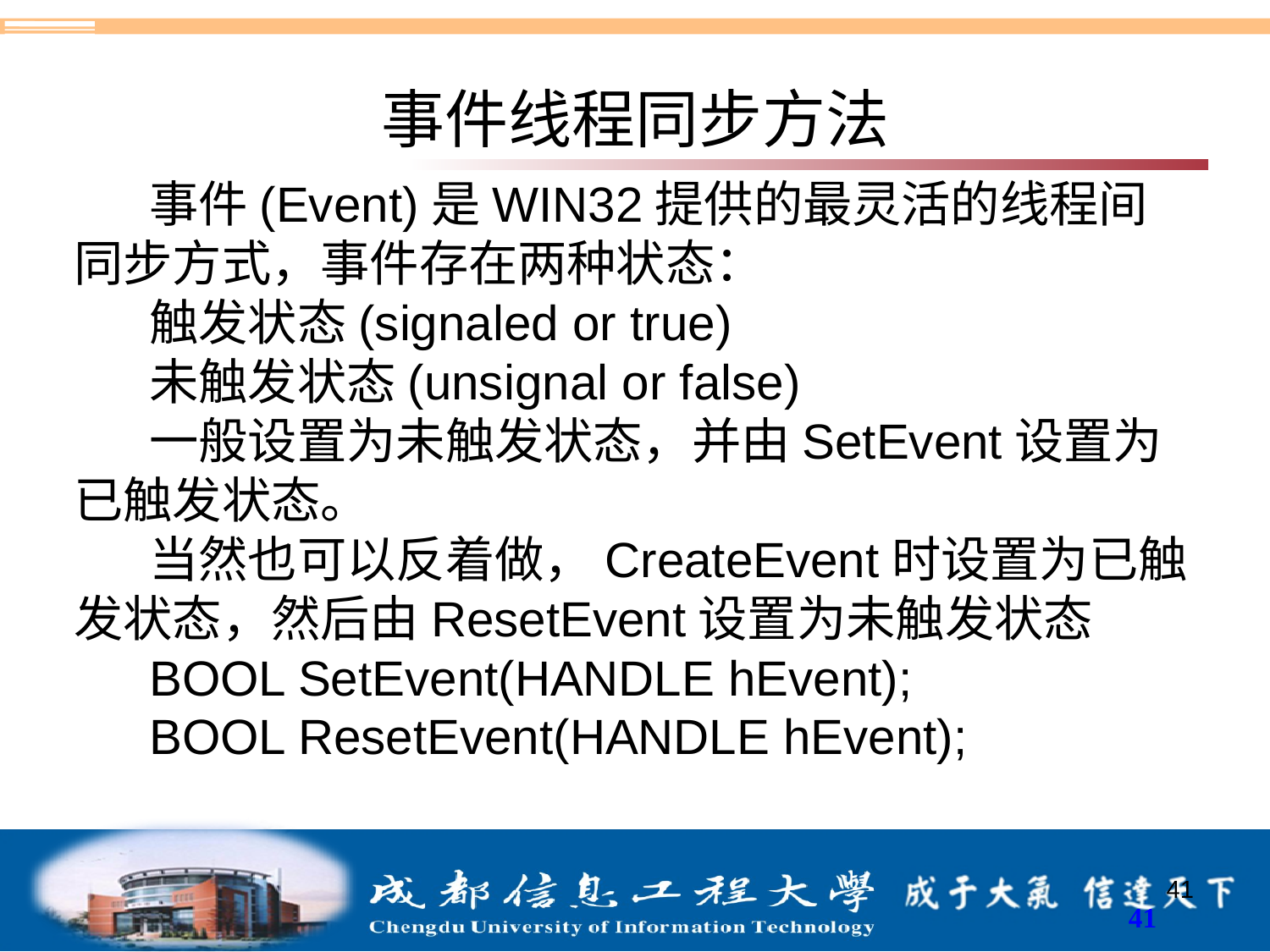

# 事件线程同步方法
事件(Event)是WIN32提供的最灵活的线程间同步方式，事件存在两种状态：
触发状态(signaled or true)
未触发状态(unsignal or false)
一般设置为未触发状态，并由SetEvent设置为已触发状态。
当然也可以反着做，CreateEvent时设置为已触发状态，然后由ResetEvent设置为未触发状态
BOOL SetEvent(HANDLE hEvent);
BOOL ResetEvent(HANDLE hEvent);